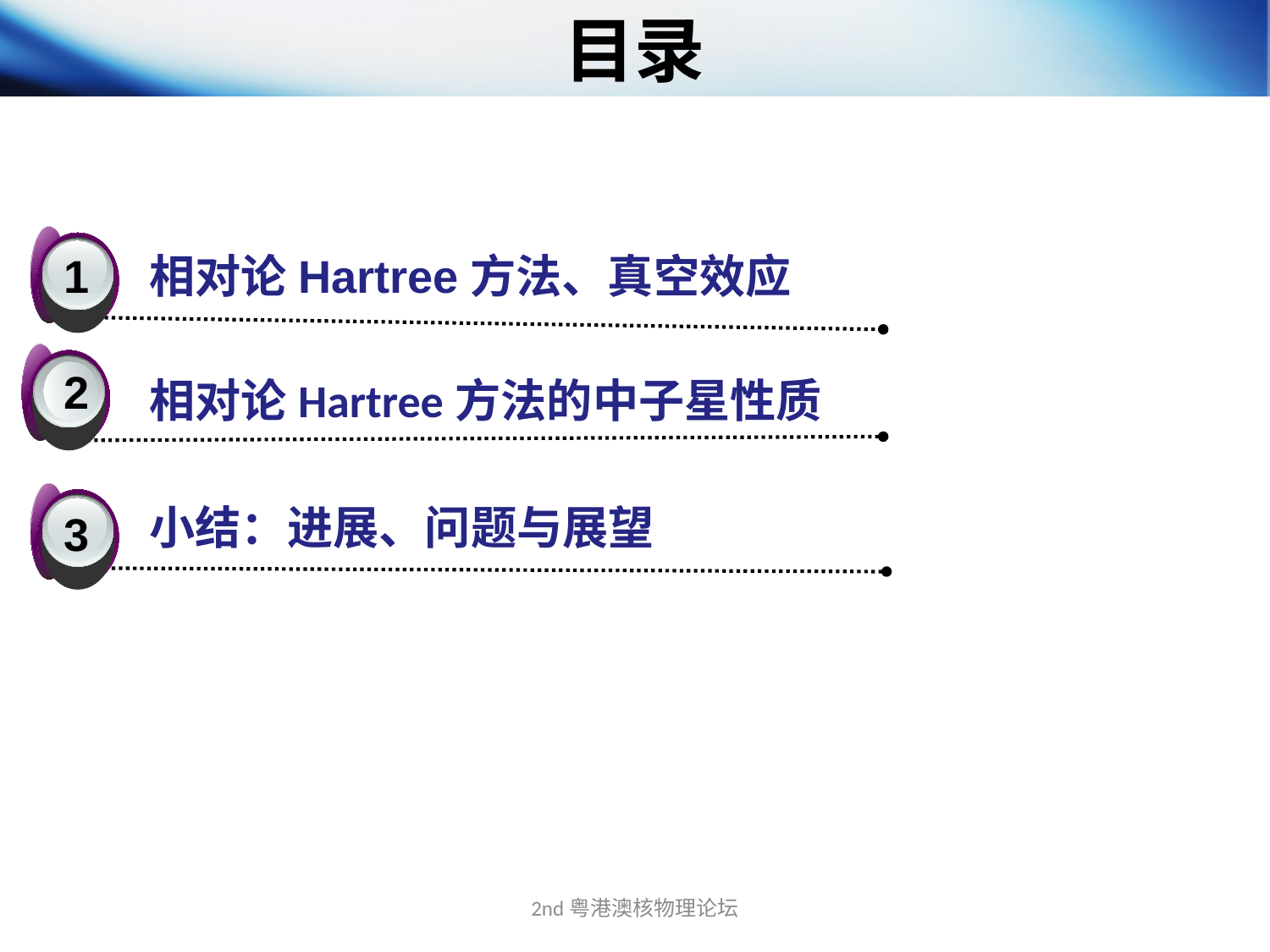

目录

相对论Hartree方法、真空效应
1

2
相对论Hartree方法的中子星性质

小结：进展、问题与展望
3

2nd粤港澳核物理论坛